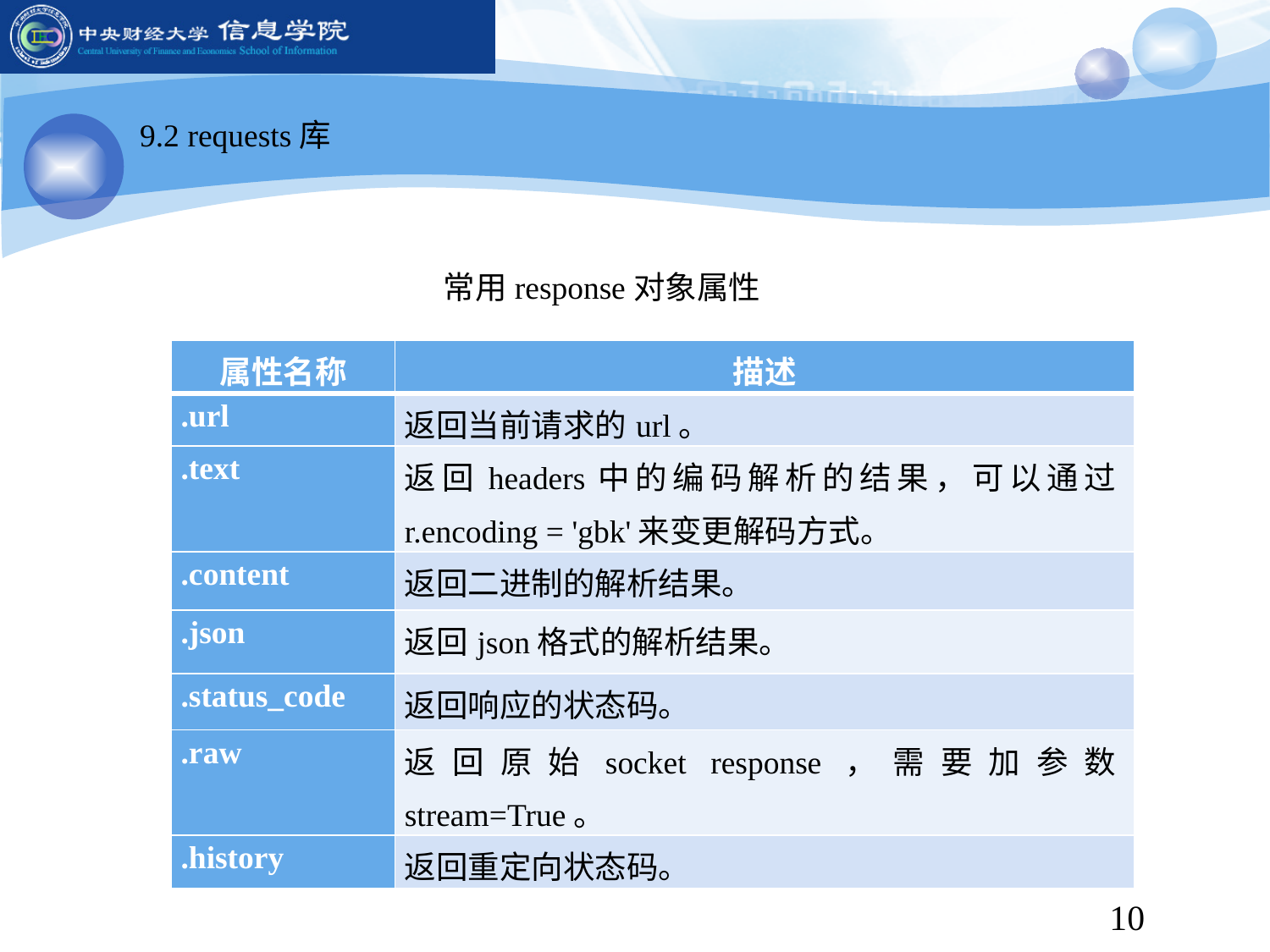

9.2 requests库

常用response对象属性
| 属性名称 | 描述 |
| --- | --- |
| .url | 返回当前请求的url。 |
| .text | 返回headers中的编码解析的结果，可以通过r.encoding = 'gbk'来变更解码方式。 |
| .content | 返回二进制的解析结果。 |
| .json | 返回json格式的解析结果。 |
| .status\_code | 返回响应的状态码。 |
| .raw | 返回原始socket response，需要加参数stream=True。 |
| .history | 返回重定向状态码。 |